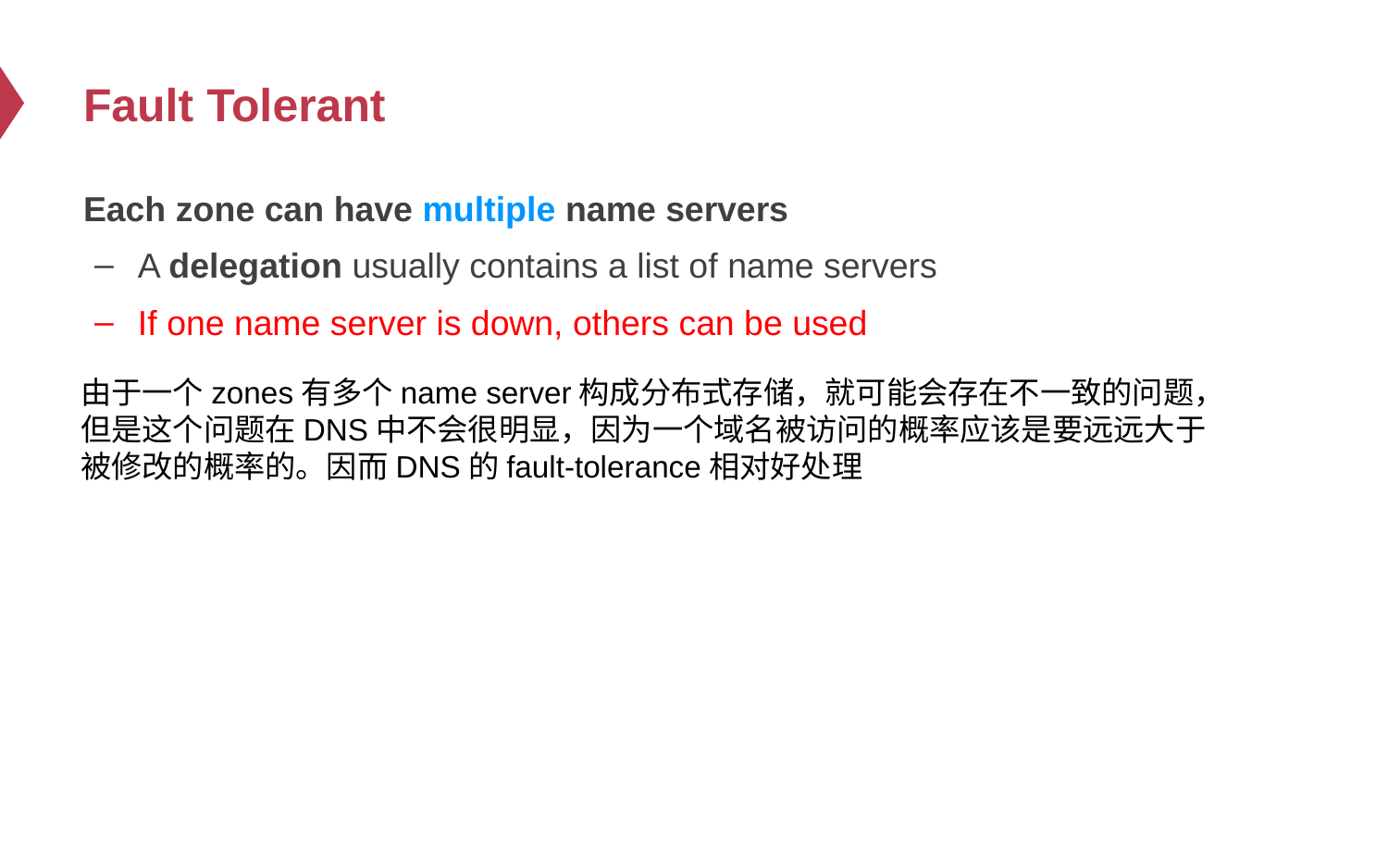

# Fault Tolerant
Each zone can have multiple name servers
A delegation usually contains a list of name servers
If one name server is down, others can be used
由于一个zones有多个name server构成分布式存储，就可能会存在不一致的问题，但是这个问题在DNS中不会很明显，因为一个域名被访问的概率应该是要远远大于被修改的概率的。因而DNS的fault-tolerance相对好处理
19